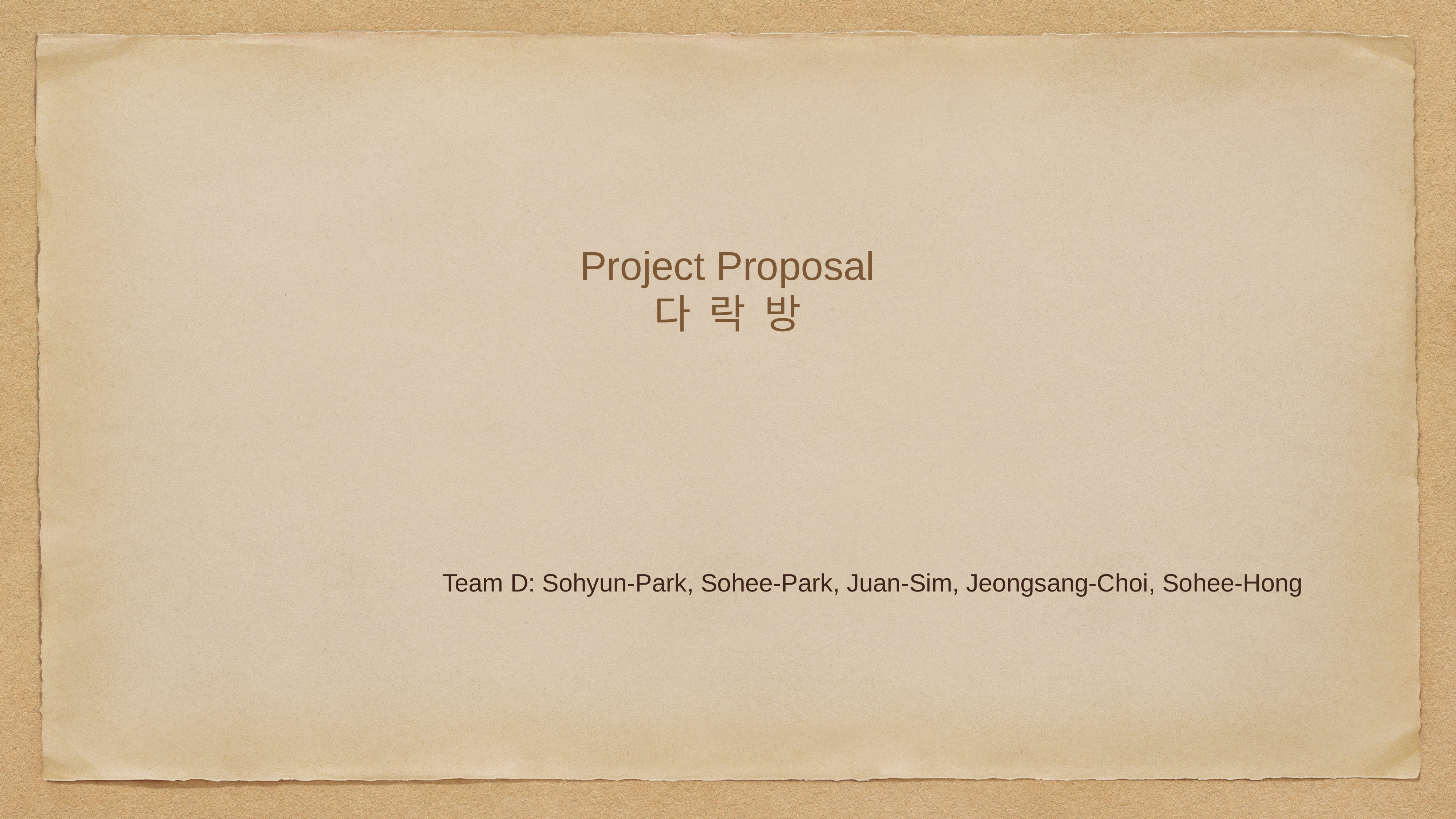

# Project Proposal 다  락  방
Team D: Sohyun-Park, Sohee-Park, Juan-Sim, Jeongsang-Choi, Sohee-Hong